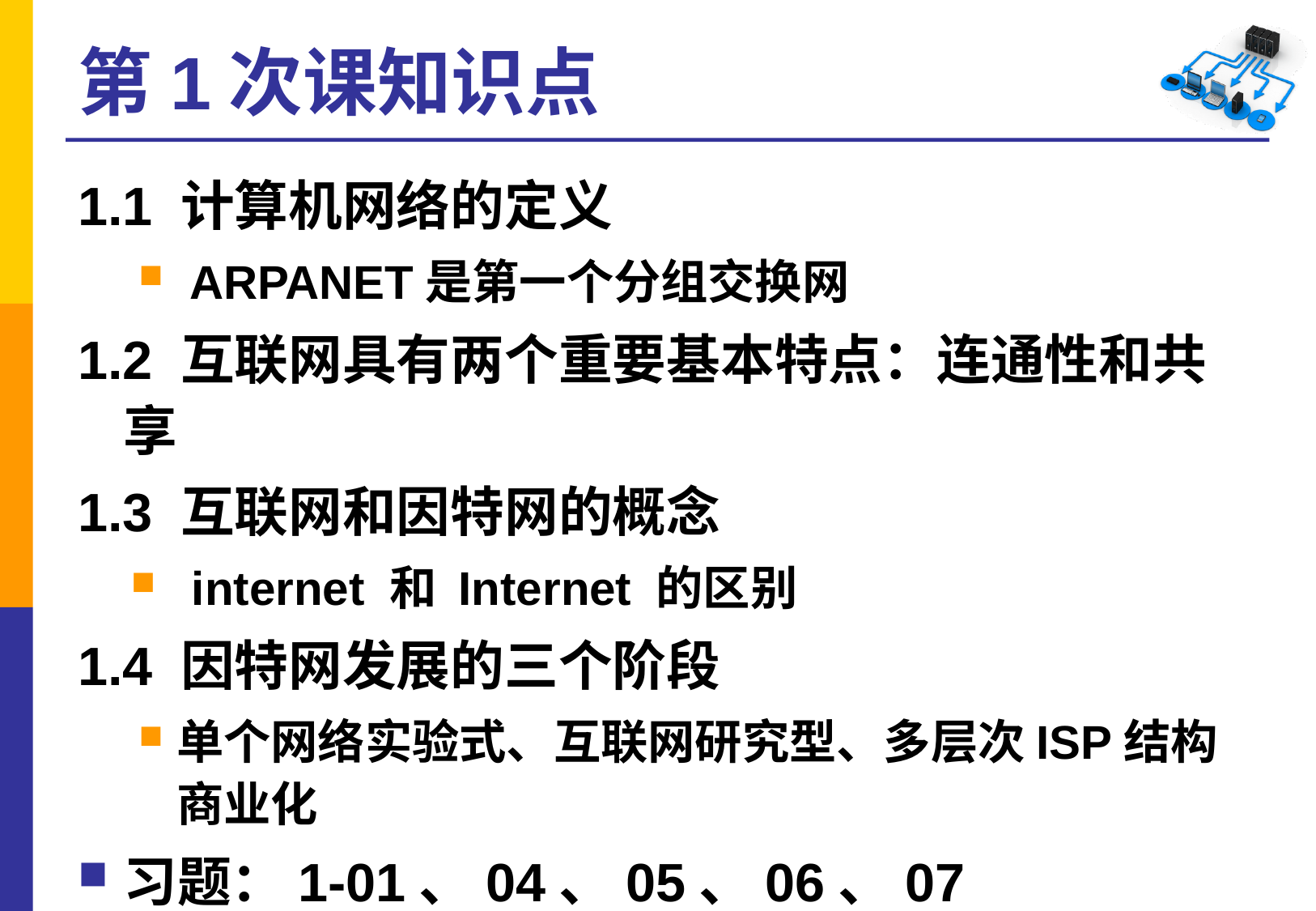

# 第1次课知识点
1.1 计算机网络的定义
 ARPANET是第一个分组交换网
1.2 互联网具有两个重要基本特点：连通性和共享
1.3 互联网和因特网的概念
internet 和 Internet 的区别
1.4 因特网发展的三个阶段
单个网络实验式、互联网研究型、多层次ISP结构商业化
习题：1-01、04、05、06、07